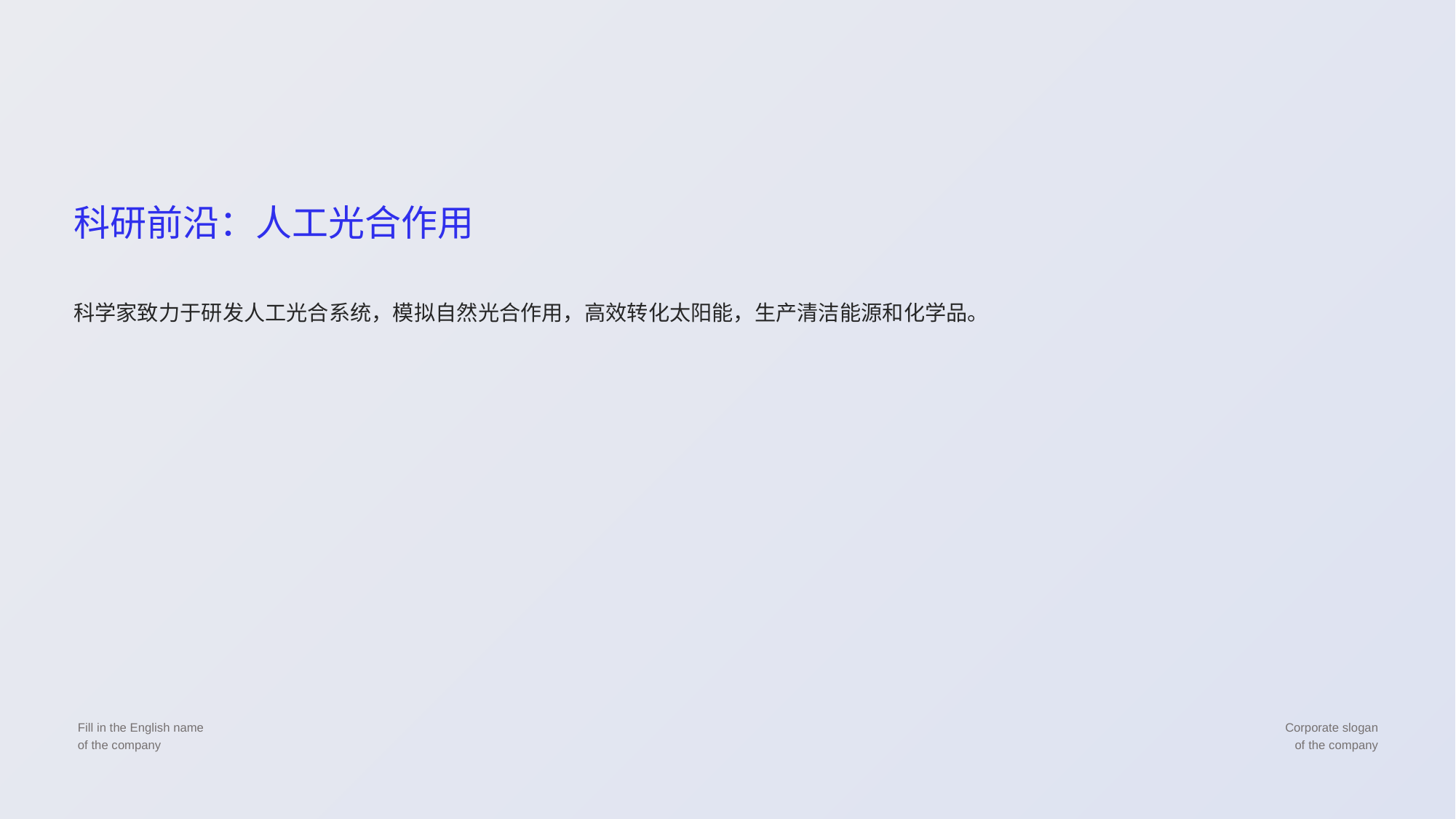

科研前沿：人工光合作用
科学家致力于研发人工光合系统，模拟自然光合作用，高效转化太阳能，生产清洁能源和化学品。
Fill in the English name
of the company
Corporate slogan
of the company